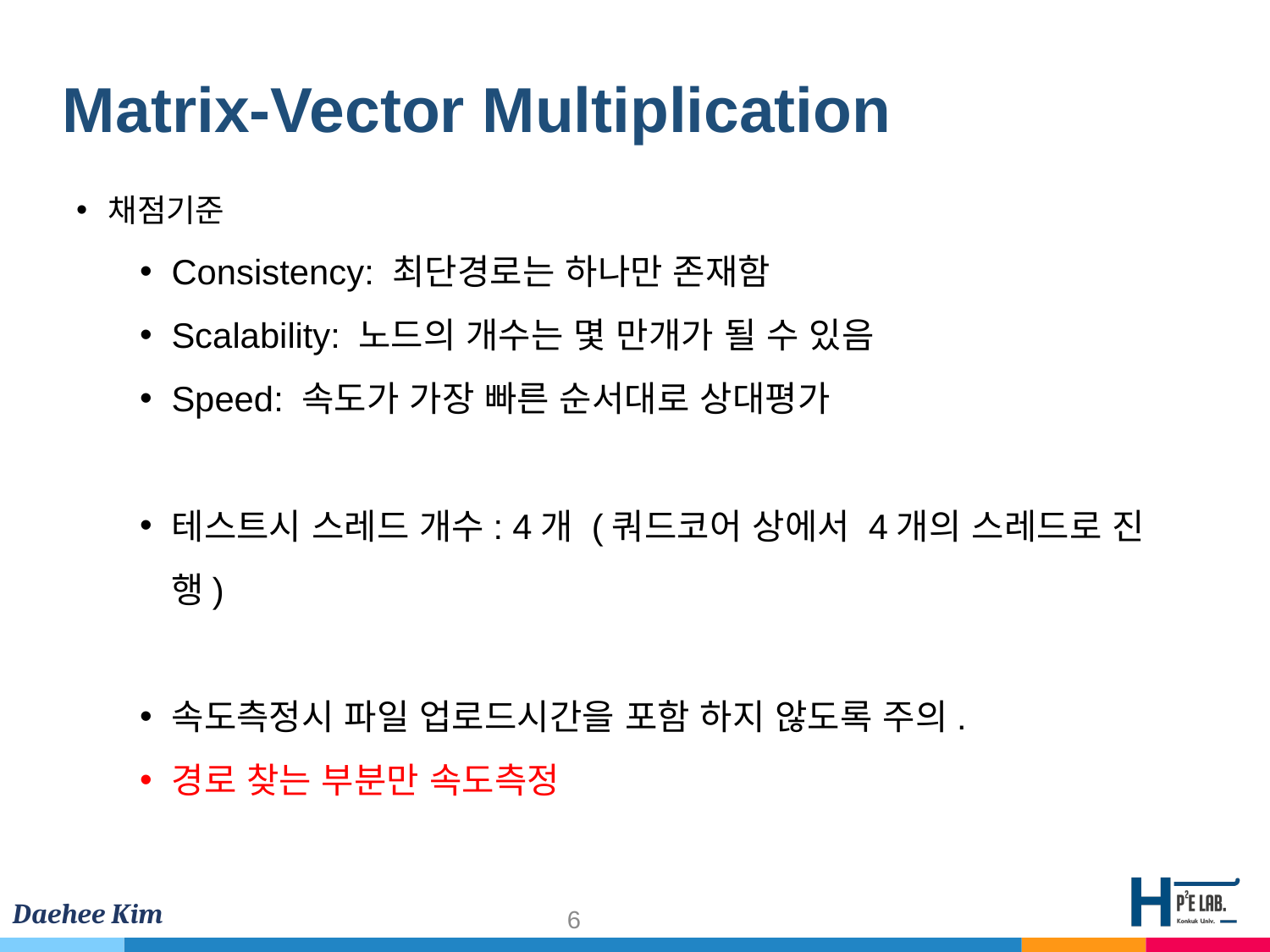

Matrix-Vector Multiplication
채점기준
Consistency: 최단경로는 하나만 존재함
Scalability: 노드의 개수는 몇 만개가 될 수 있음
Speed: 속도가 가장 빠른 순서대로 상대평가

테스트시 스레드 개수: 4개 (쿼드코어 상에서 4개의 스레드로 진행)

속도측정시 파일 업로드시간을 포함 하지 않도록 주의.
경로 찾는 부분만 속도측정

6